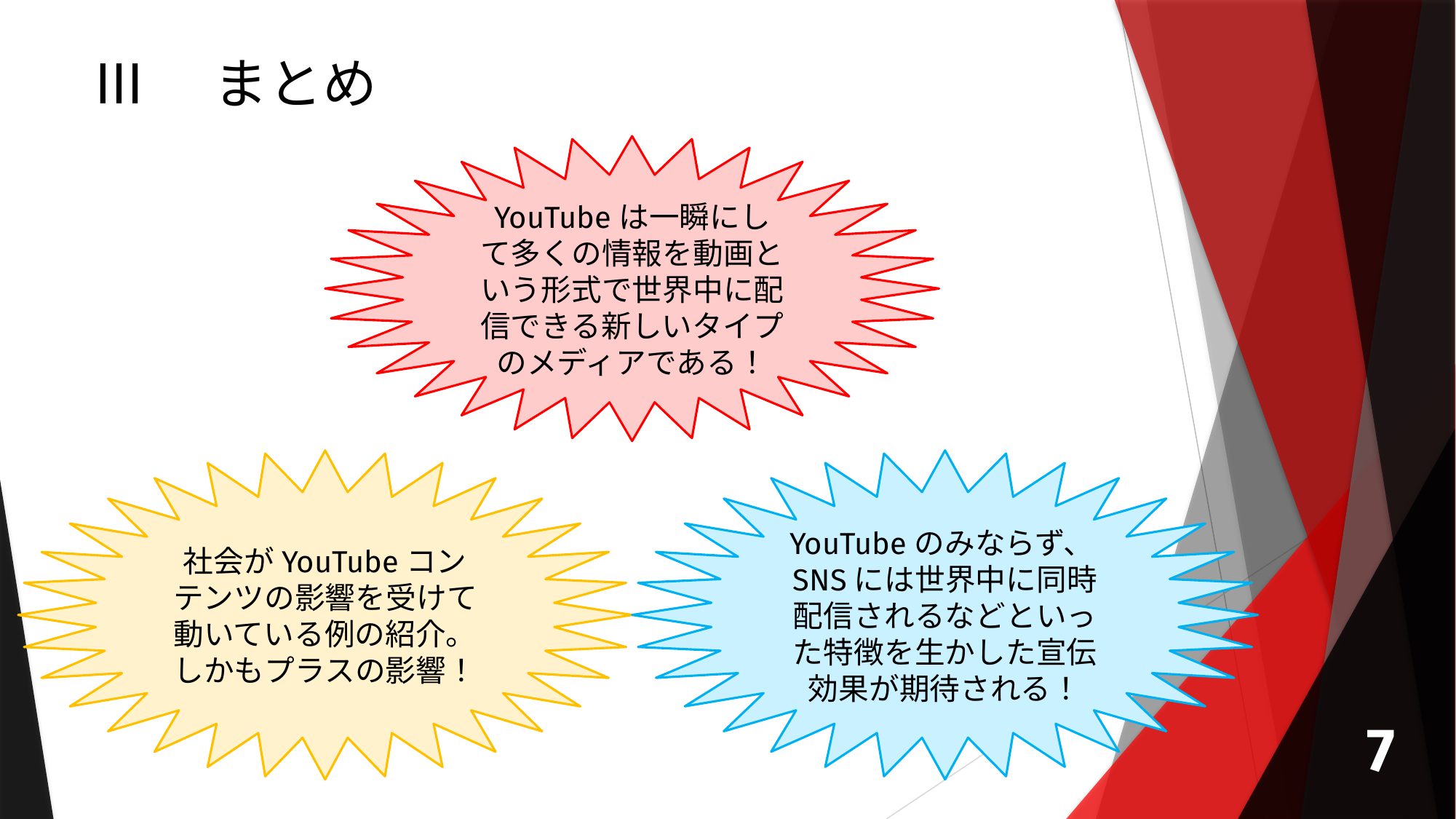

# Ⅲ　まとめ

YouTubeは一瞬にして多くの情報を動画という形式で世界中に配信できる新しいタイプのメディアである！
YouTubeのみならず、SNSには世界中に同時配信されるなどといった特徴を生かした宣伝効果が期待される！
社会がYouTubeコンテンツの影響を受けて動いている例の紹介。
しかもプラスの影響！
7